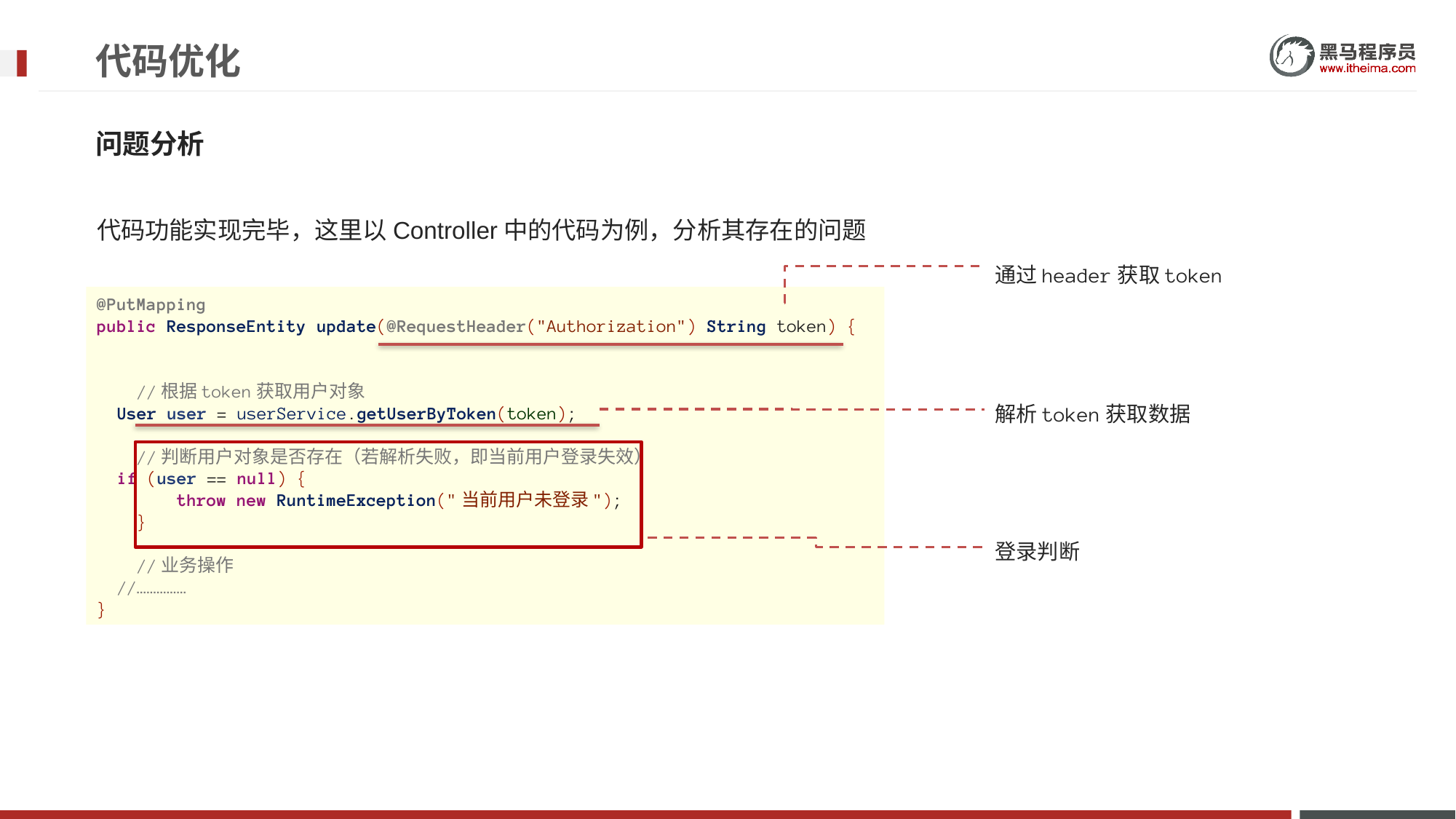

# 代码优化
问题分析
代码功能实现完毕，这里以Controller中的代码为例，分析其存在的问题
通过header获取token
@PutMapping
public ResponseEntity update(@RequestHeader("Authorization") String token) {

    //根据token获取用户对象
    User user = userService.getUserByToken(token);
    //判断用户对象是否存在（若解析失败，即当前用户登录失效）
    if (user == null) {
        throw new RuntimeException("当前用户未登录");
    }
    //业务操作
    //……………
}
解析token获取数据

登录判断